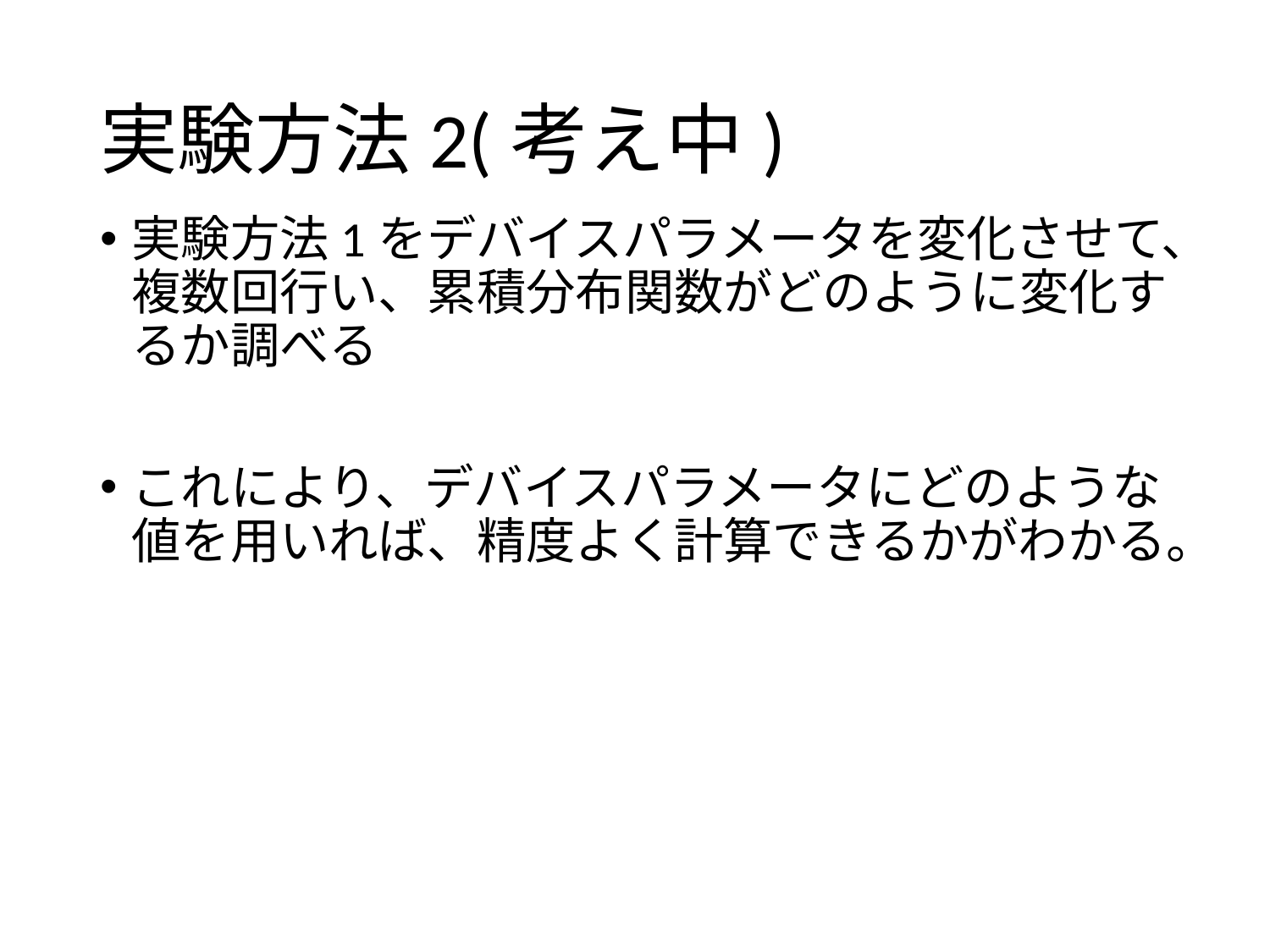

# 実験方法2(考え中)
実験方法1をデバイスパラメータを変化させて、複数回行い、累積分布関数がどのように変化するか調べる

これにより、デバイスパラメータにどのような値を用いれば、精度よく計算できるかがわかる。